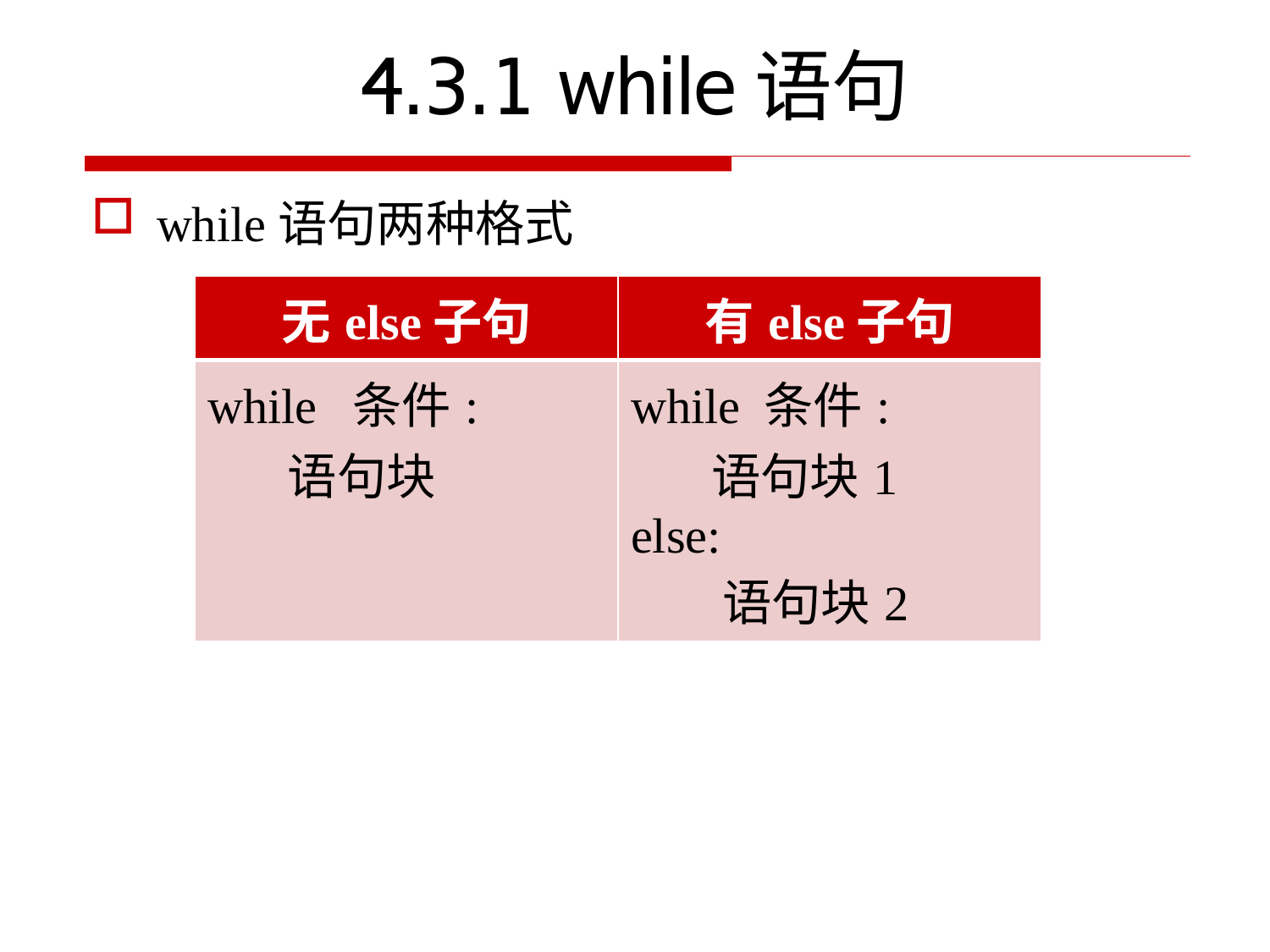

# 4.3.1 while语句
while语句两种格式

| 无else子句 | 有else子句 |
| --- | --- |
| while 条件: 语句块 | while 条件: 语句块1 else: 语句块2 |
38